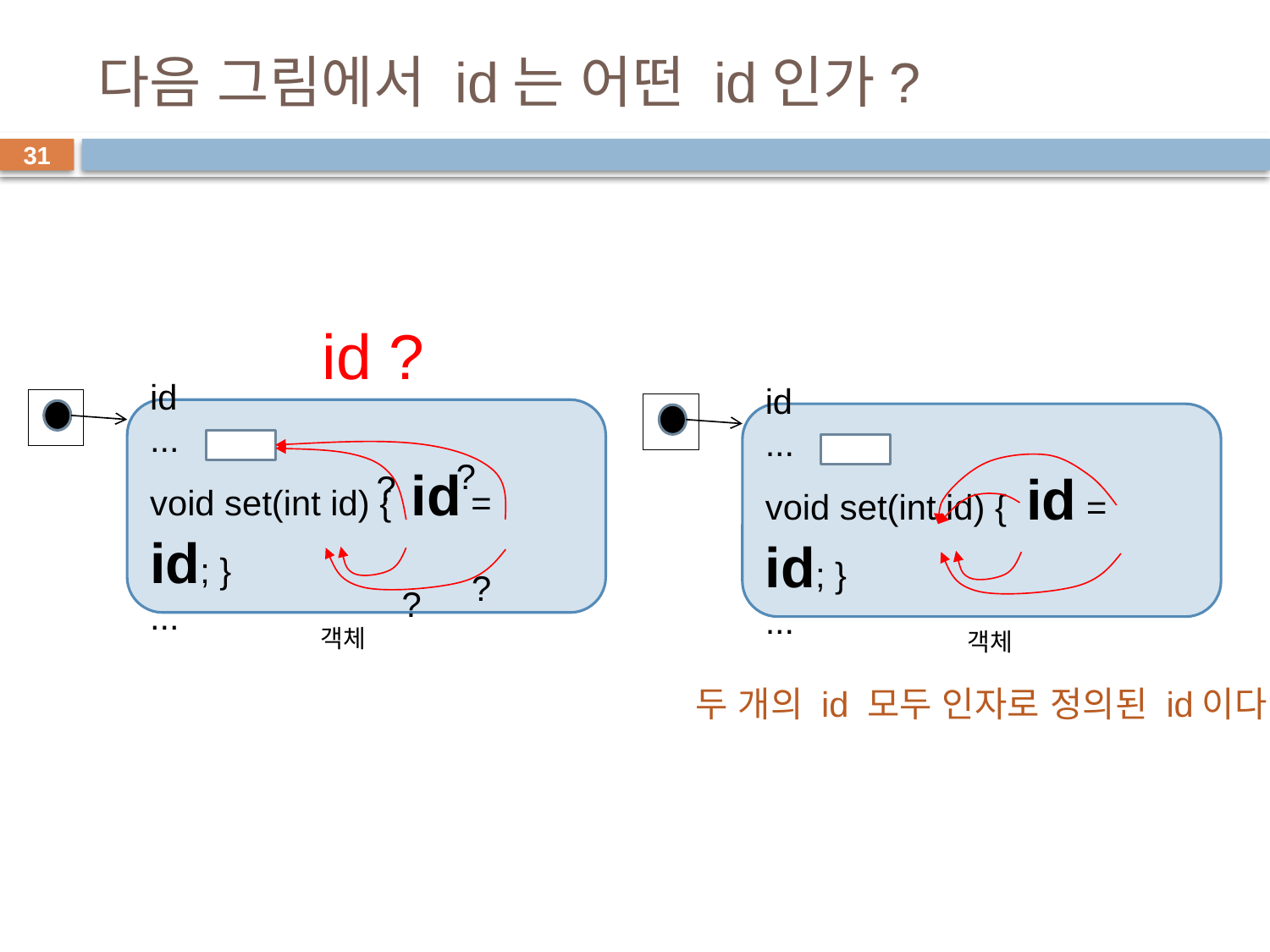

# 다음 그림에서 id는 어떤 id인가?
31
id ?

id
...
void set(int id) {  id = id; }
...

id
...
void set(int id) {  id = id; }
...

?

?

?
?
객체
객체
두 개의 id 모두 인자로 정의된 id이다.